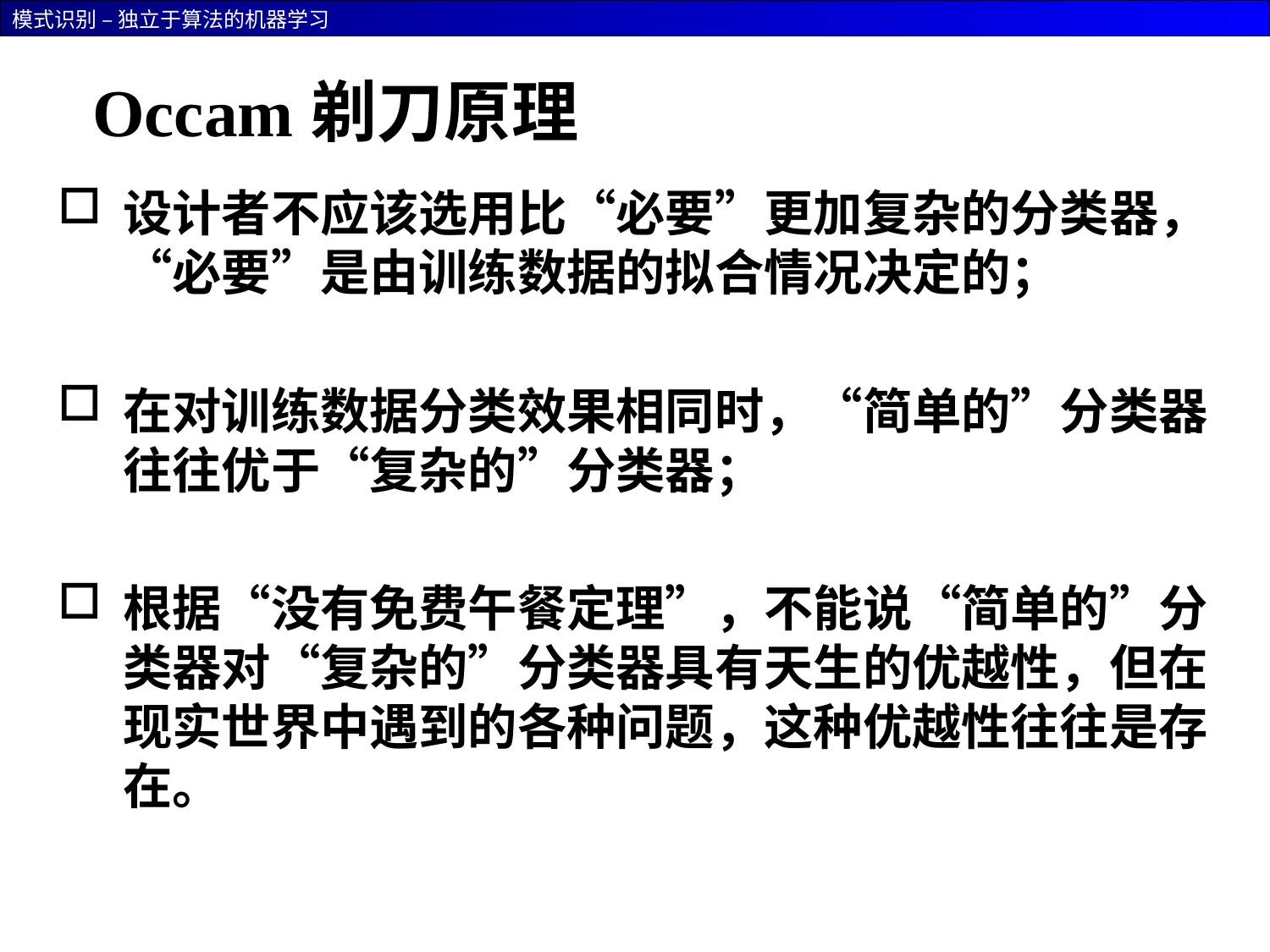

# Occam剃刀原理
设计者不应该选用比“必要”更加复杂的分类器，“必要”是由训练数据的拟合情况决定的；

在对训练数据分类效果相同时，“简单的”分类器往往优于“复杂的”分类器；

根据“没有免费午餐定理”，不能说“简单的”分类器对“复杂的”分类器具有天生的优越性，但在现实世界中遇到的各种问题，这种优越性往往是存在。